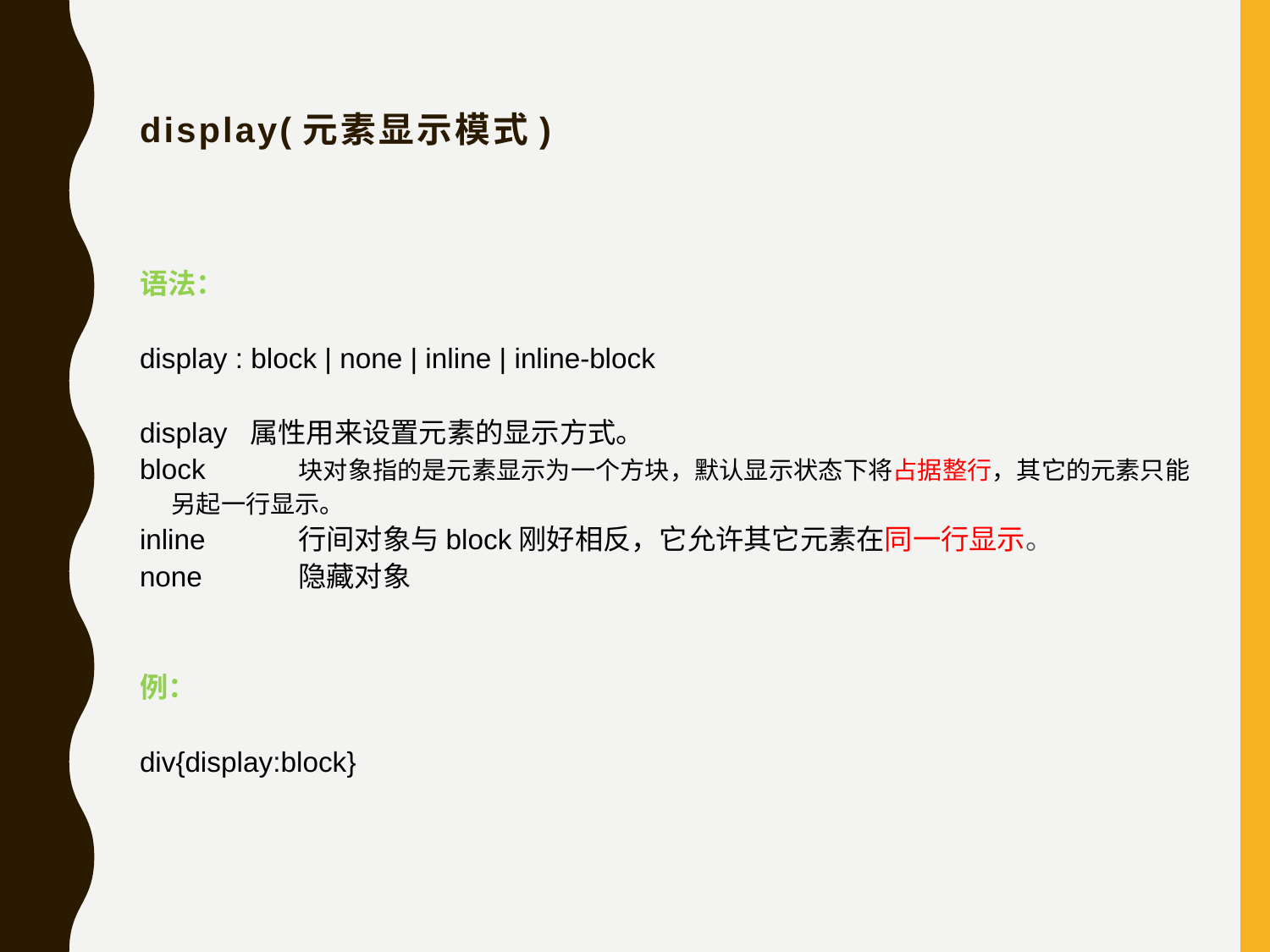

# display(元素显示模式)
语法：

display : block | none | inline | inline-block

display  属性用来设置元素的显示方式。
block	块对象指的是元素显示为一个方块，默认显示状态下将占据整行，其它的元素只能另起一行显示。
inline	行间对象与block刚好相反，它允许其它元素在同一行显示。
none	隐藏对象

例：

div{display:block}